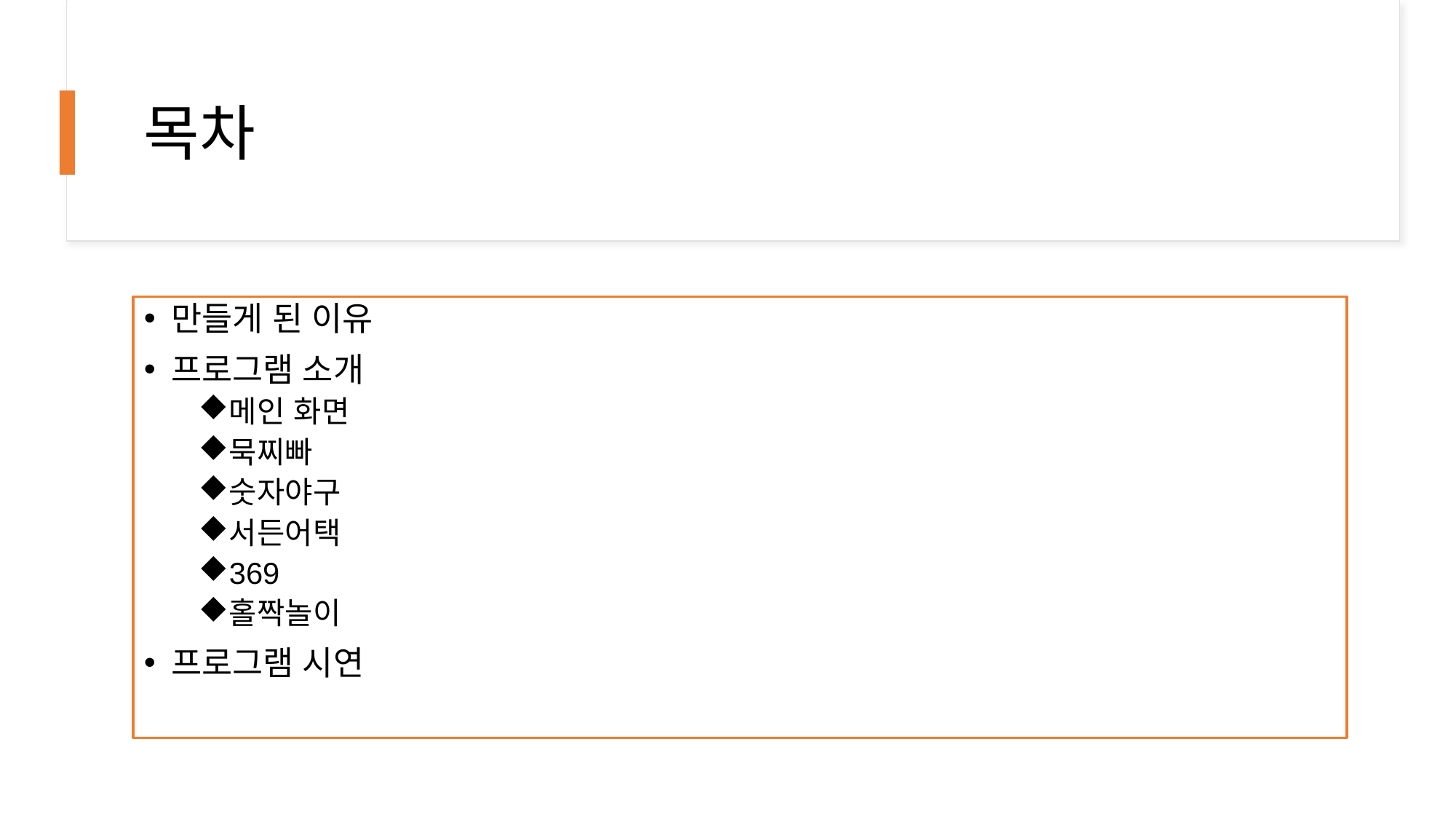

# 목차

만들게 된 이유
프로그램 소개
메인 화면
묵찌빠
숫자야구
서든어택
369
홀짝놀이
프로그램 시연